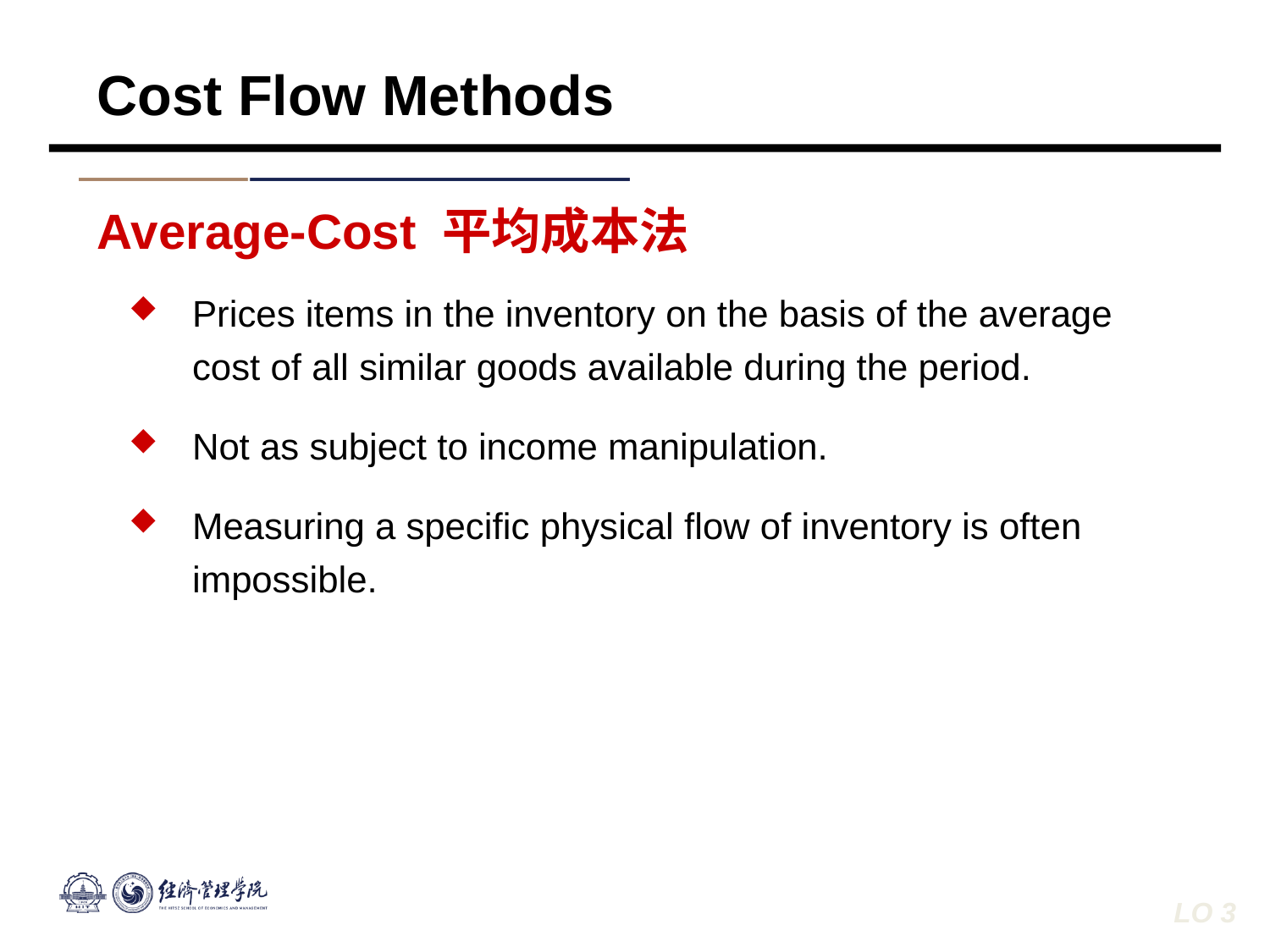

Cost Flow Methods

Average-Cost 平均成本法
Prices items in the inventory on the basis of the average cost of all similar goods available during the period.
Not as subject to income manipulation.
Measuring a specific physical flow of inventory is often impossible.
LO 3